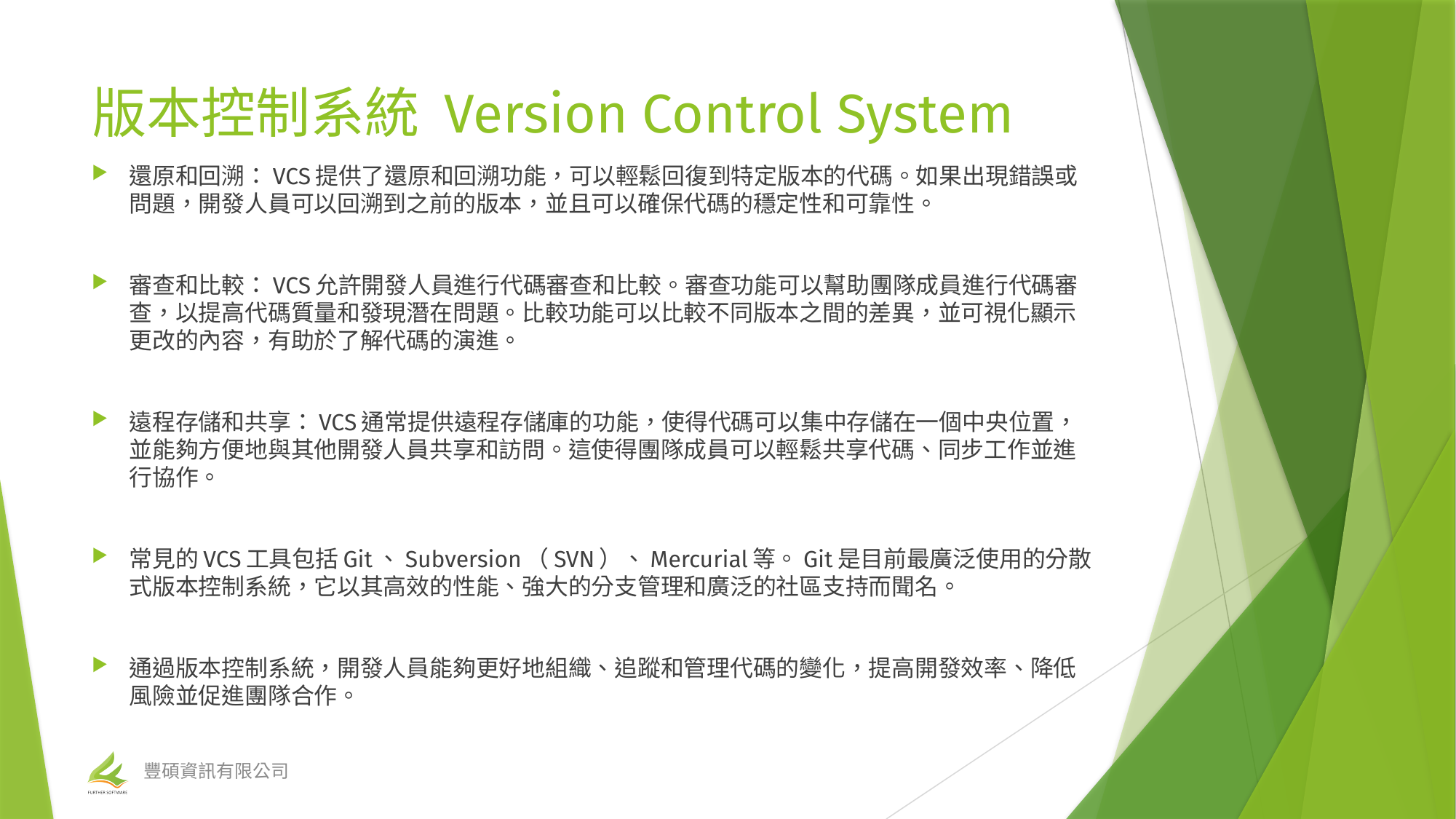

# 版本控制系統 Version Control System
還原和回溯：VCS提供了還原和回溯功能，可以輕鬆回復到特定版本的代碼。如果出現錯誤或問題，開發人員可以回溯到之前的版本，並且可以確保代碼的穩定性和可靠性。

審查和比較：VCS允許開發人員進行代碼審查和比較。審查功能可以幫助團隊成員進行代碼審查，以提高代碼質量和發現潛在問題。比較功能可以比較不同版本之間的差異，並可視化顯示更改的內容，有助於了解代碼的演進。

遠程存儲和共享：VCS通常提供遠程存儲庫的功能，使得代碼可以集中存儲在一個中央位置，並能夠方便地與其他開發人員共享和訪問。這使得團隊成員可以輕鬆共享代碼、同步工作並進行協作。

常見的VCS工具包括Git、Subversion（SVN）、Mercurial等。Git是目前最廣泛使用的分散式版本控制系統，它以其高效的性能、強大的分支管理和廣泛的社區支持而聞名。

通過版本控制系統，開發人員能夠更好地組織、追蹤和管理代碼的變化，提高開發效率、降低風險並促進團隊合作。

豐碩資訊有限公司